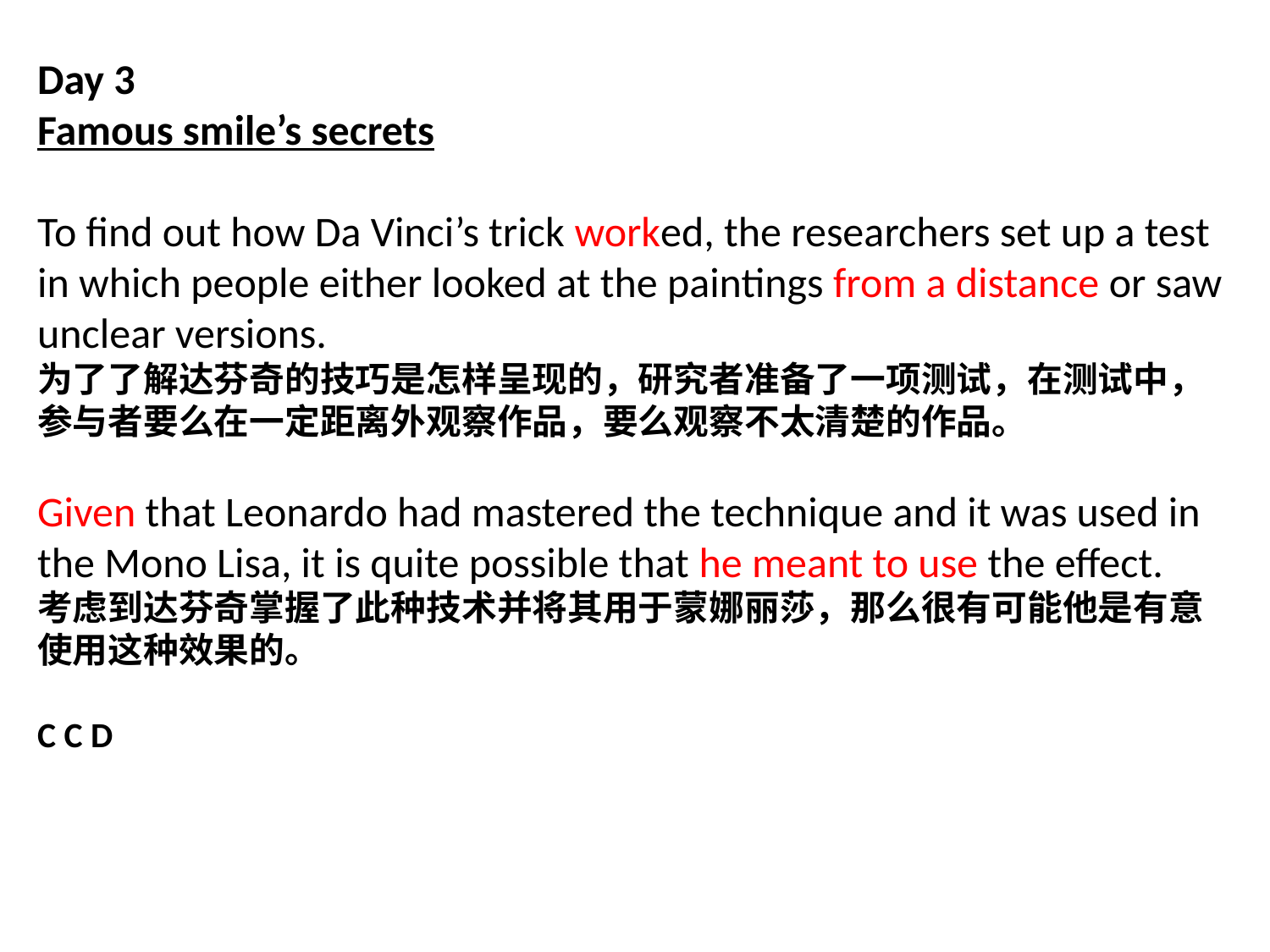

Day 3
Famous smile’s secrets

To find out how Da Vinci’s trick worked, the researchers set up a test in which people either looked at the paintings from a distance or saw unclear versions.
为了了解达芬奇的技巧是怎样呈现的，研究者准备了一项测试，在测试中，参与者要么在一定距离外观察作品，要么观察不太清楚的作品。

Given that Leonardo had mastered the technique and it was used in the Mono Lisa, it is quite possible that he meant to use the effect.
考虑到达芬奇掌握了此种技术并将其用于蒙娜丽莎，那么很有可能他是有意使用这种效果的。

C C D